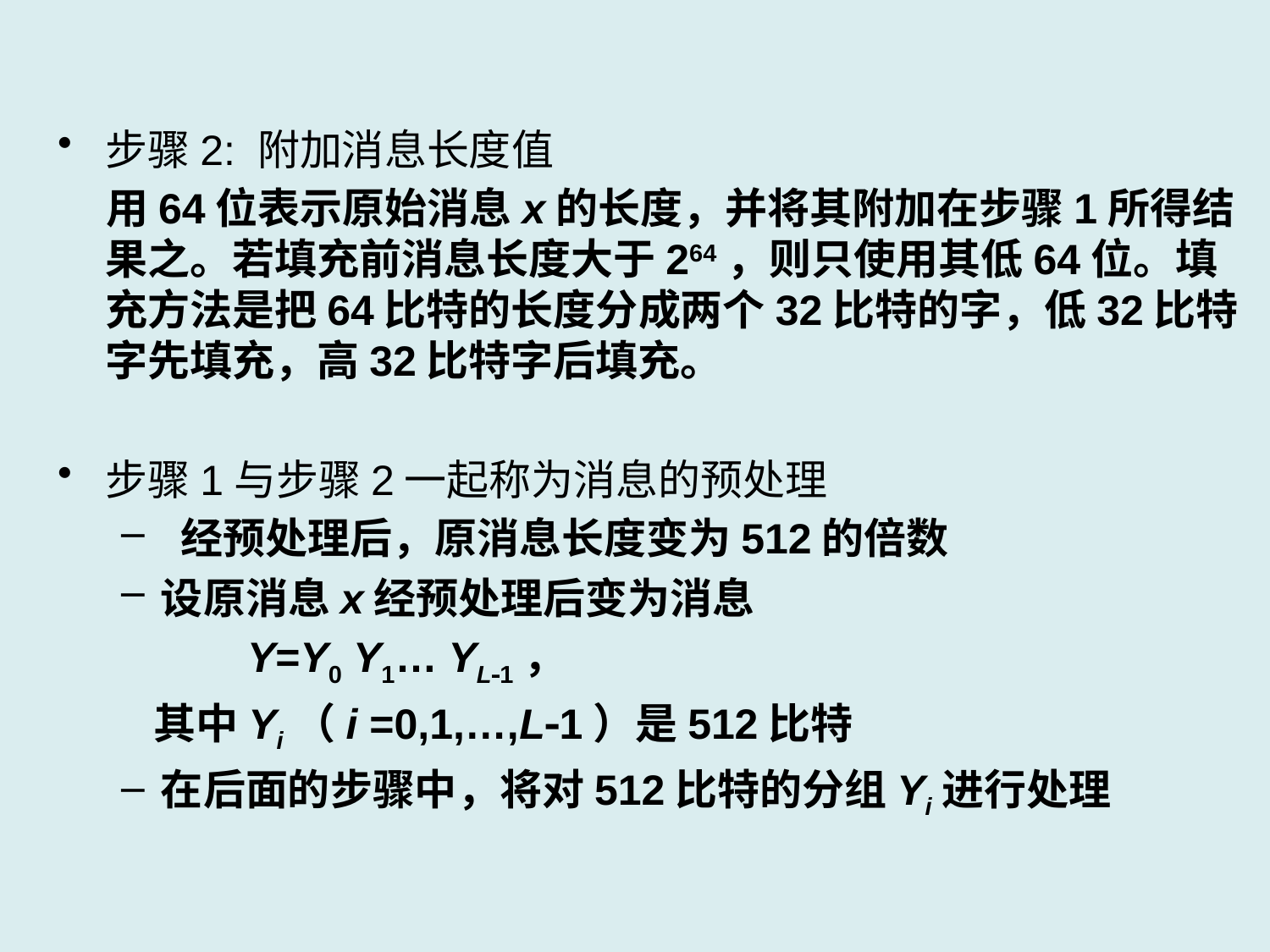

步骤2: 附加消息长度值
    用64位表示原始消息x的长度，并将其附加在步骤1所得结果之。若填充前消息长度大于264，则只使用其低64位。填充方法是把64比特的长度分成两个32比特的字，低32比特字先填充，高32比特字后填充。

步骤1与步骤2一起称为消息的预处理
 经预处理后，原消息长度变为512的倍数
设原消息x经预处理后变为消息
                Y=Y0 Y1… YL−1，
         其中Yi（i =0,1,…,L−1）是512比特
在后面的步骤中，将对512比特的分组Yi进行处理